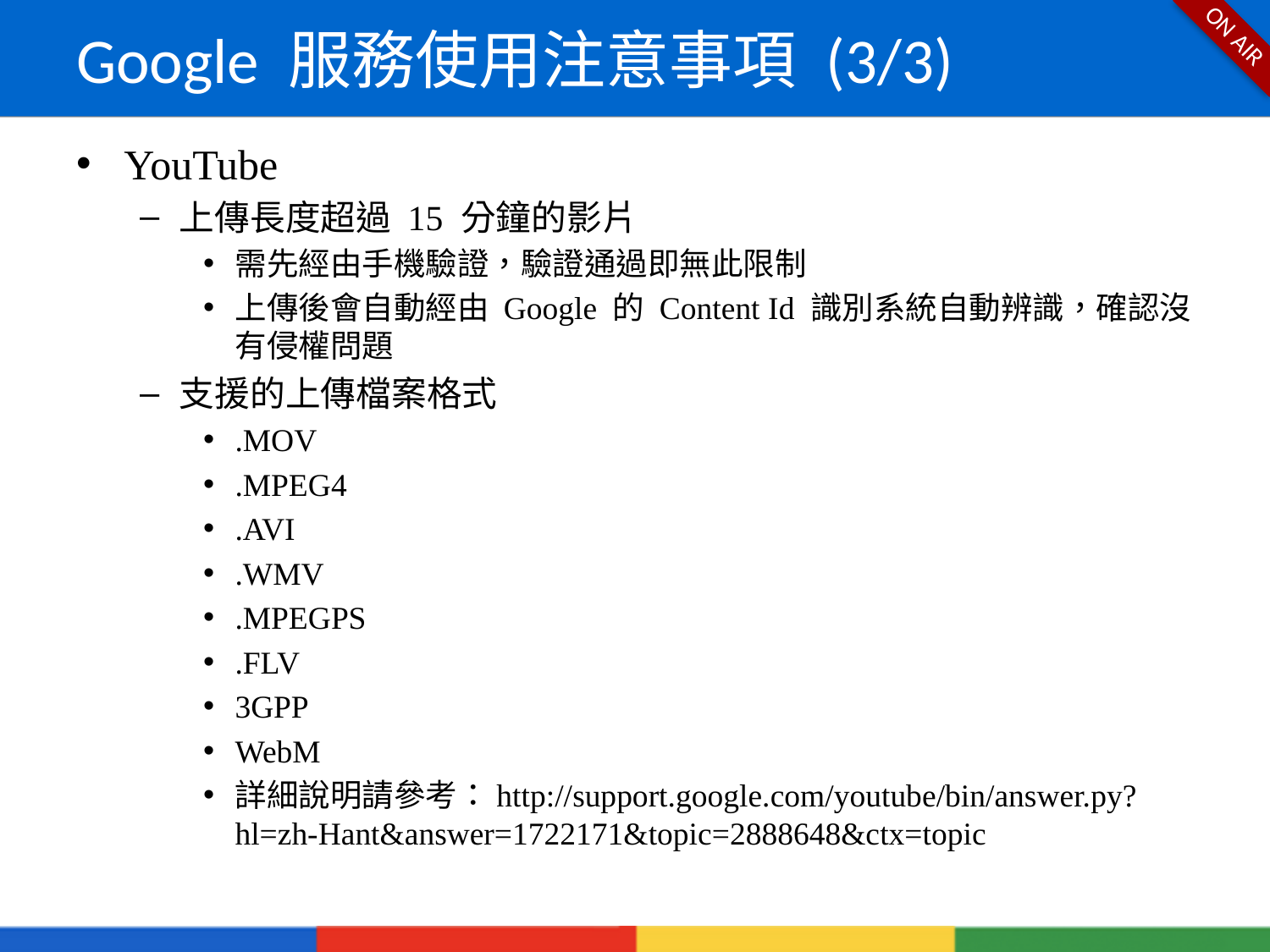

# Google 服務使用注意事項 (3/3)
YouTube
上傳長度超過 15 分鐘的影片
需先經由手機驗證，驗證通過即無此限制
上傳後會自動經由 Google 的 Content Id 識別系統自動辨識，確認沒有侵權問題
支援的上傳檔案格式
.MOV
.MPEG4
.AVI
.WMV
.MPEGPS
.FLV
3GPP
WebM
詳細說明請參考：http://support.google.com/youtube/bin/answer.py?hl=zh-Hant&answer=1722171&topic=2888648&ctx=topic